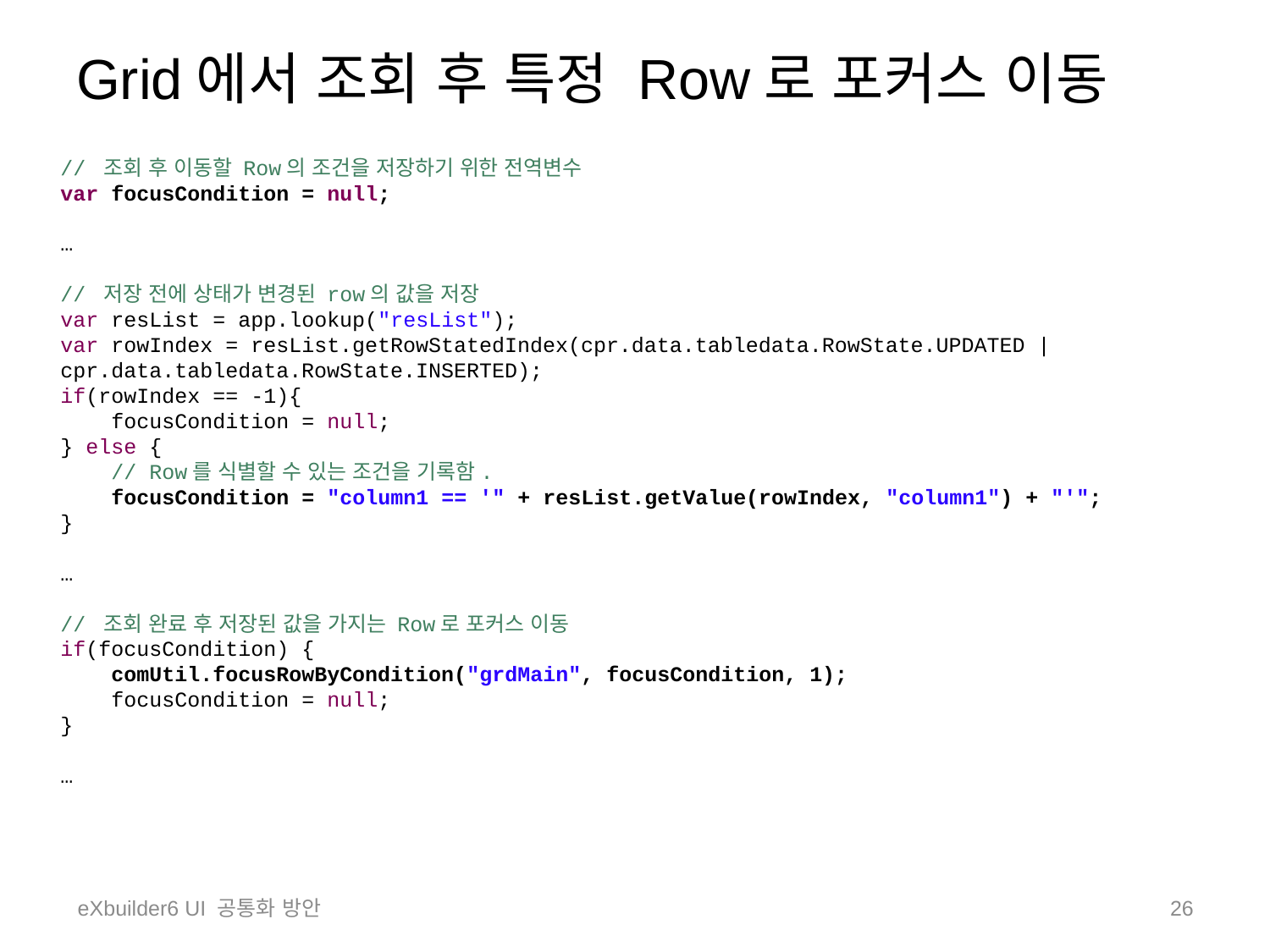

# Grid에서 조회 후 특정 Row로 포커스 이동
// 조회 후 이동할 Row의 조건을 저장하기 위한 전역변수
var focusCondition = null;

…

// 저장 전에 상태가 변경된 row의 값을 저장
var resList = app.lookup("resList");
var rowIndex = resList.getRowStatedIndex(cpr.data.tabledata.RowState.UPDATED | cpr.data.tabledata.RowState.INSERTED);
if(rowIndex == -1){
    focusCondition = null;
} else {
    // Row를 식별할 수 있는 조건을 기록함.
    focusCondition = "column1 == '" + resList.getValue(rowIndex, "column1") + "'";
}

…

// 조회 완료 후 저장된 값을 가지는 Row로 포커스 이동
if(focusCondition) {
    comUtil.focusRowByCondition("grdMain", focusCondition, 1);
    focusCondition = null;
}

…
eXbuilder6 UI 공통화 방안
26